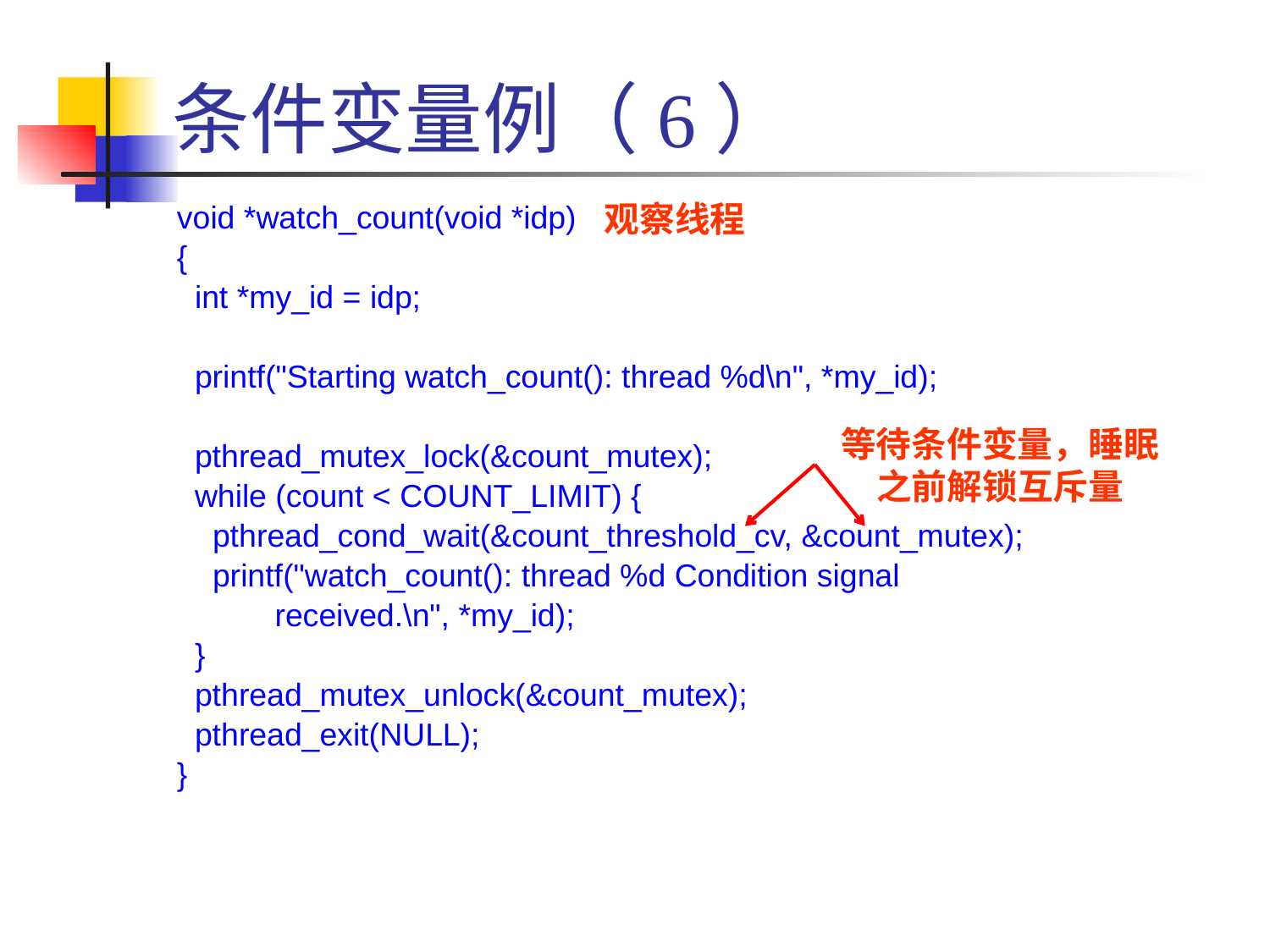

# 条件变量例（6）
void *watch_count(void *idp)
{
  int *my_id = idp;

  printf("Starting watch_count(): thread %d\n", *my_id);

  pthread_mutex_lock(&count_mutex);
  while (count < COUNT_LIMIT) {
    pthread_cond_wait(&count_threshold_cv, &count_mutex);
    printf("watch_count(): thread %d Condition signal
           received.\n", *my_id);
  }
  pthread_mutex_unlock(&count_mutex);
  pthread_exit(NULL);
}
观察线程
等待条件变量，睡眠之前解锁互斥量